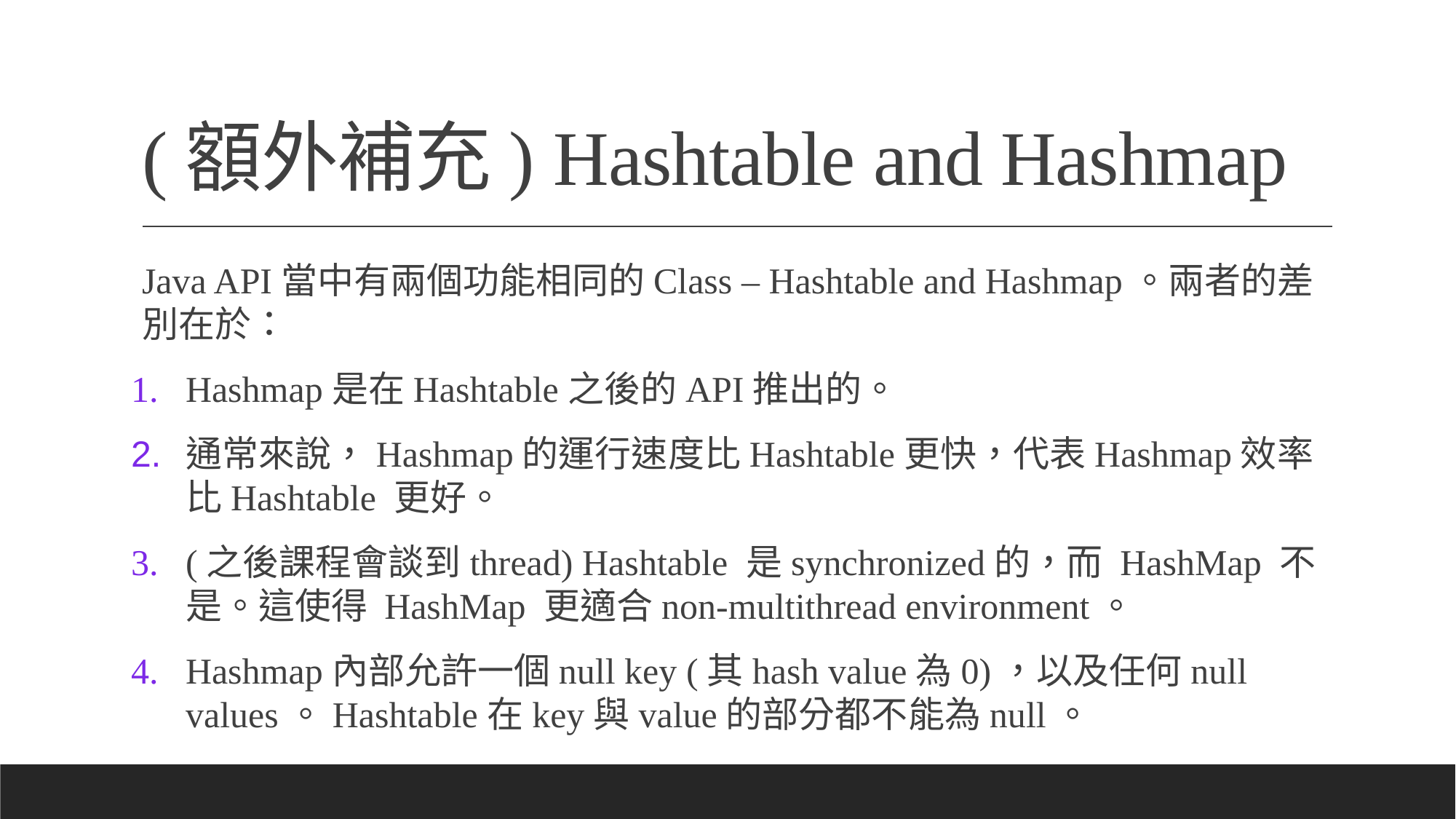

# (額外補充) Hashtable and Hashmap
Java API當中有兩個功能相同的Class – Hashtable and Hashmap。兩者的差別在於：
Hashmap是在Hashtable之後的API推出的。
通常來說，Hashmap的運行速度比Hashtable更快，代表Hashmap效率比Hashtable 更好。
(之後課程會談到thread) Hashtable 是synchronized的，而 HashMap 不是。這使得 HashMap 更適合non-multithread environment。
Hashmap內部允許一個null key (其hash value為0)，以及任何null values。Hashtable在key與value的部分都不能為null。